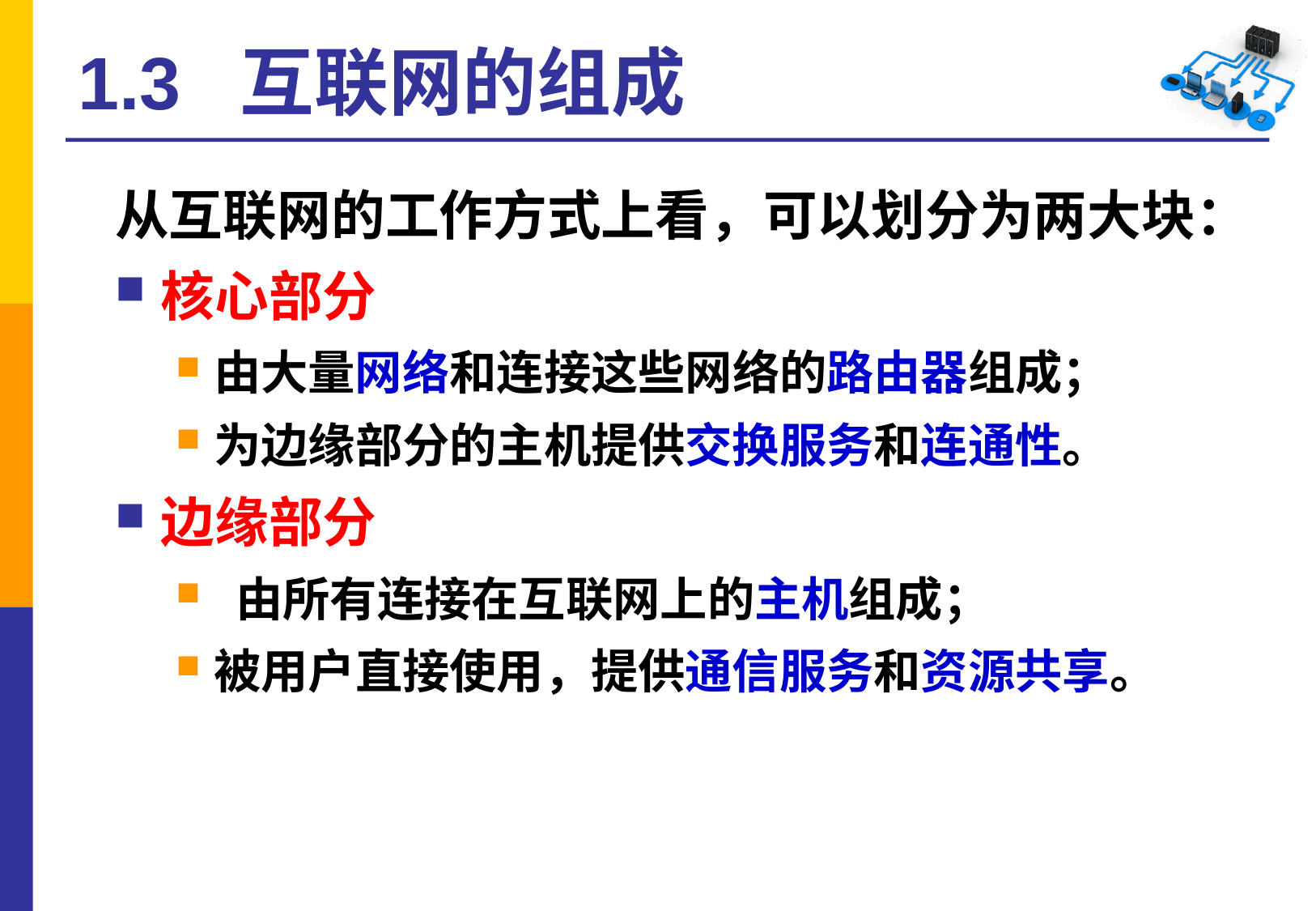

# 1.3  互联网的组成
从互联网的工作方式上看，可以划分为两大块：
核心部分
由大量网络和连接这些网络的路由器组成；
为边缘部分的主机提供交换服务和连通性。
边缘部分
 由所有连接在互联网上的主机组成；
被用户直接使用，提供通信服务和资源共享。